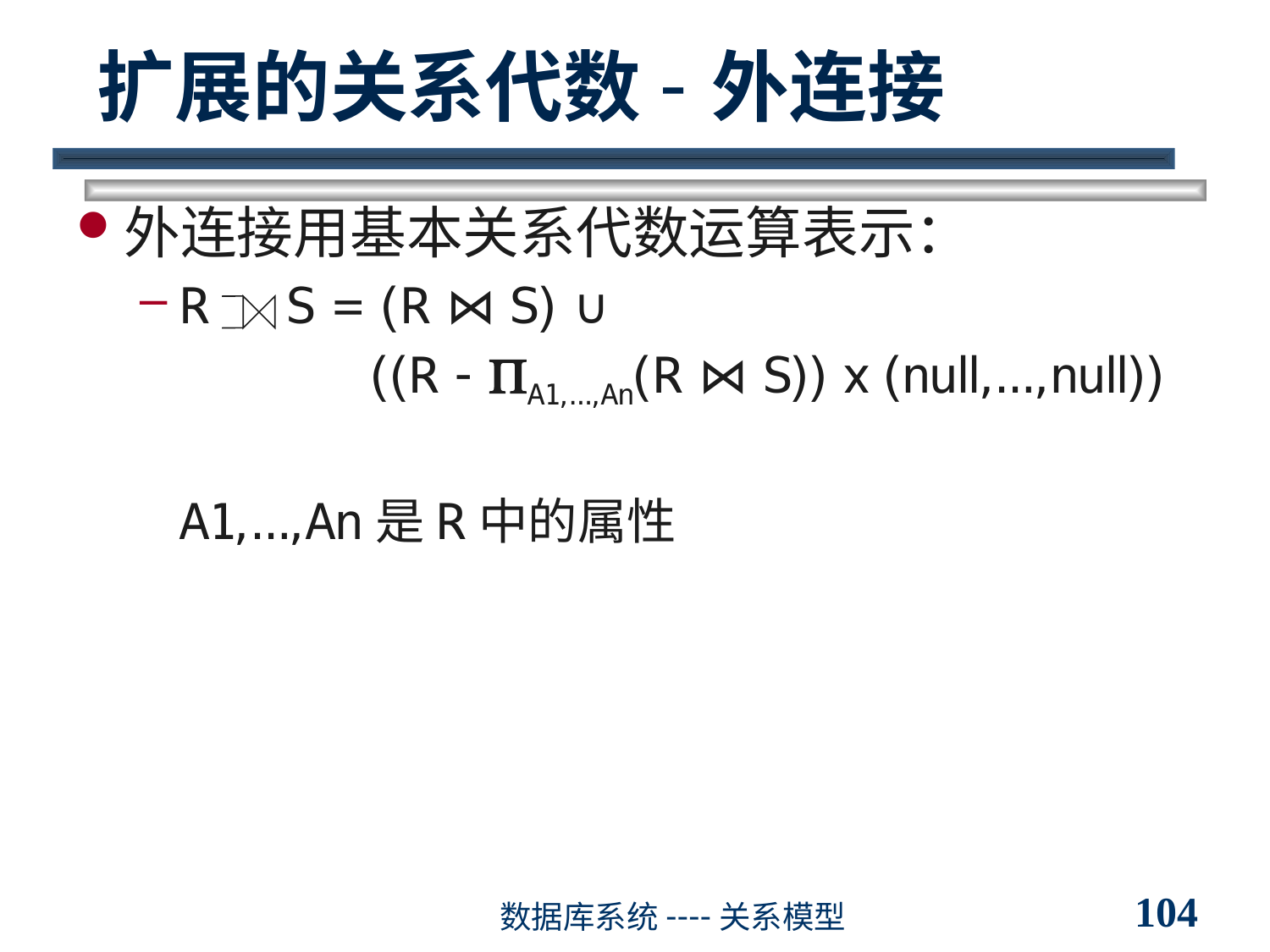

# 扩展的关系代数-外连接
外连接用基本关系代数运算表示：
R     S = (R ⋈ S) ∪
               ((R - ΠA1,…,An(R ⋈ S)) x (null,…,null))

	A1,…,An是R中的属性

104
数据库系统----关系模型